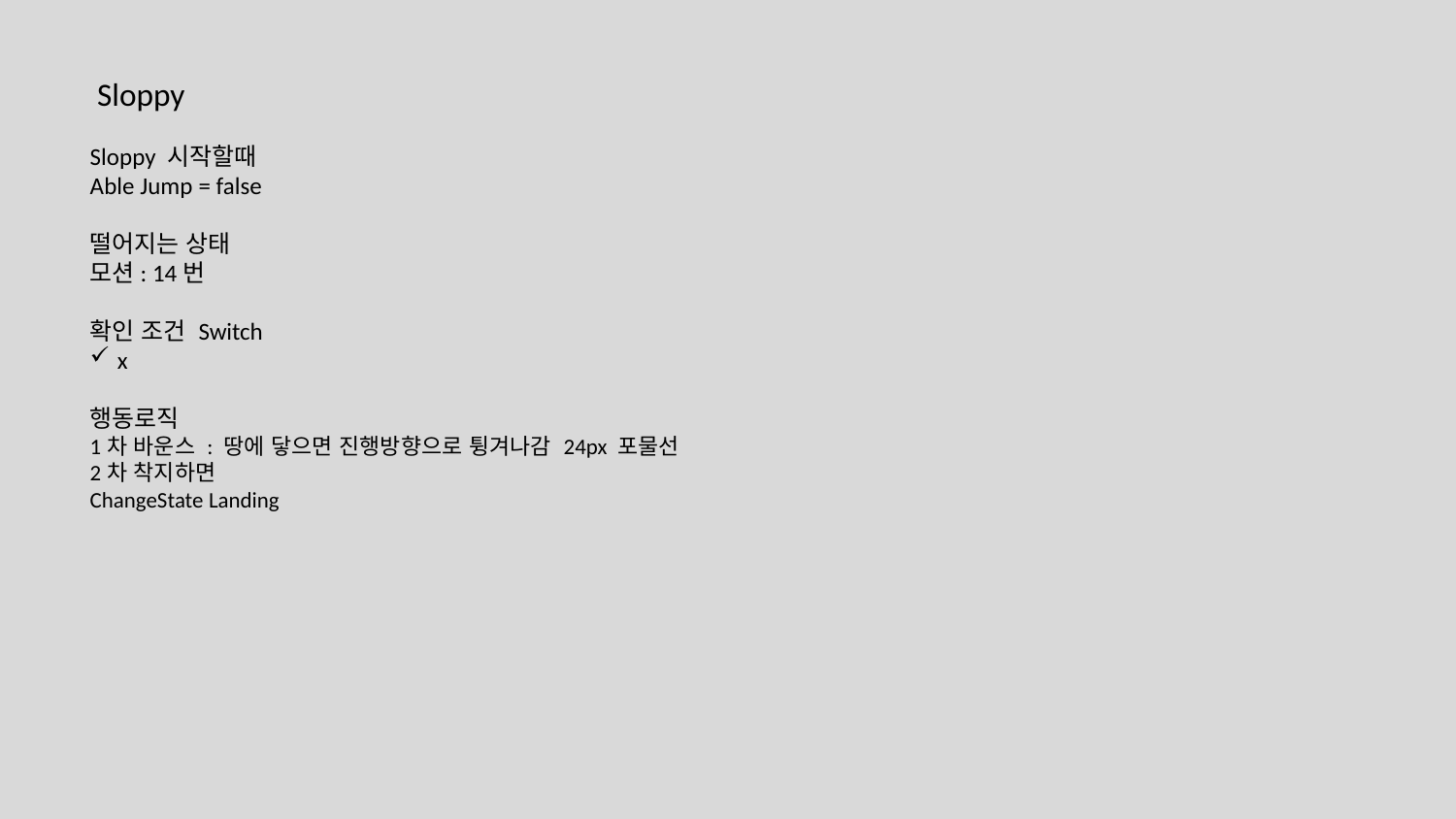

Sloppy

Sloppy 시작할때
Able Jump = false

떨어지는 상태
모션: 14번

확인 조건 Switch
x

행동로직
1차 바운스 : 땅에 닿으면 진행방향으로 튕겨나감 24px 포물선
2차 착지하면
ChangeState Landing